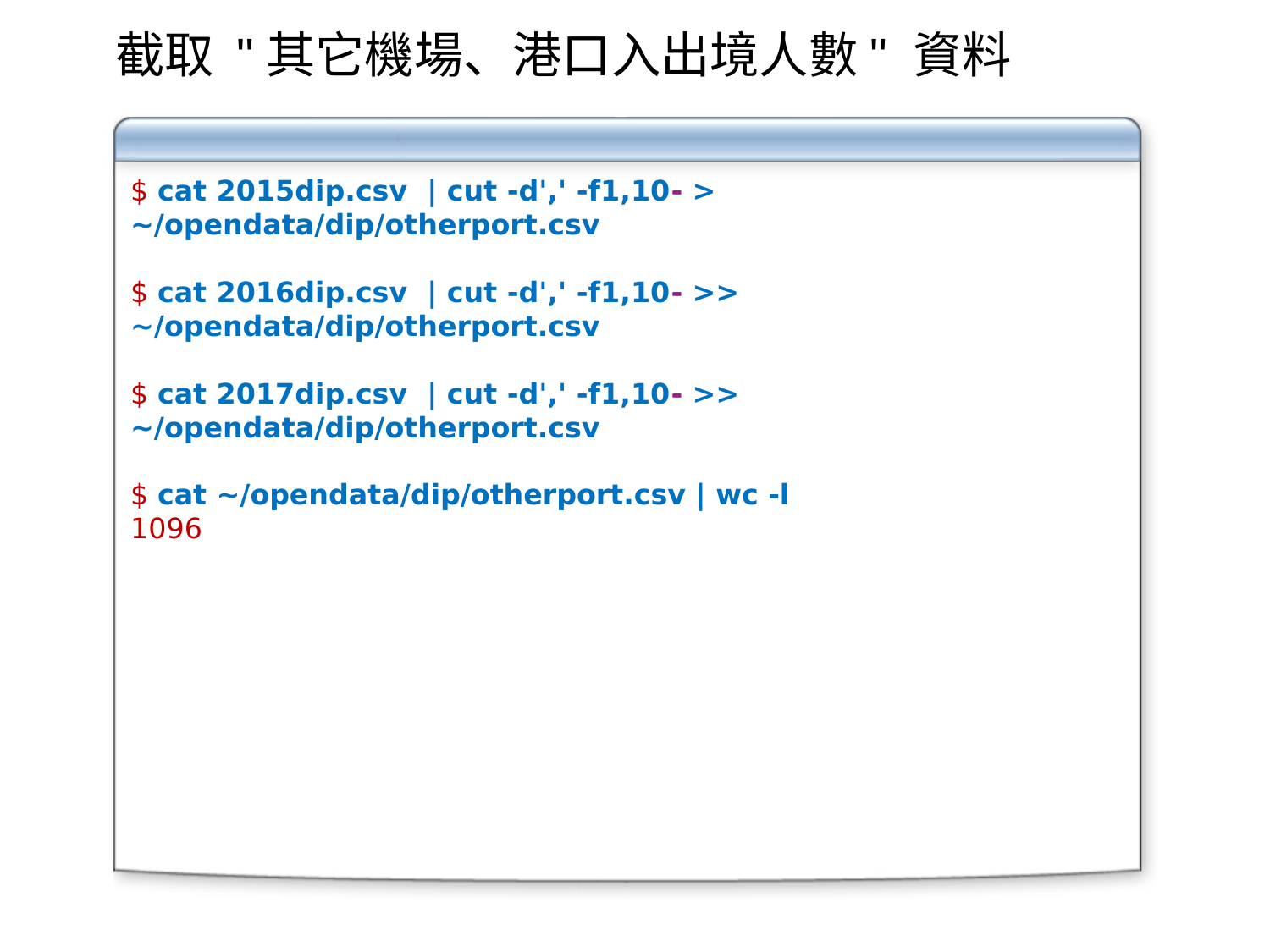

# 截取 "其它機場、港口入出境人數" 資料
$ cat 2015dip.csv  | cut -d',' -f1,10- > ~/opendata/dip/otherport.csv

$ cat 2016dip.csv  | cut -d',' -f1,10- >> ~/opendata/dip/otherport.csv

$ cat 2017dip.csv  | cut -d',' -f1,10- >> ~/opendata/dip/otherport.csv

$ cat ~/opendata/dip/otherport.csv | wc -l
1096